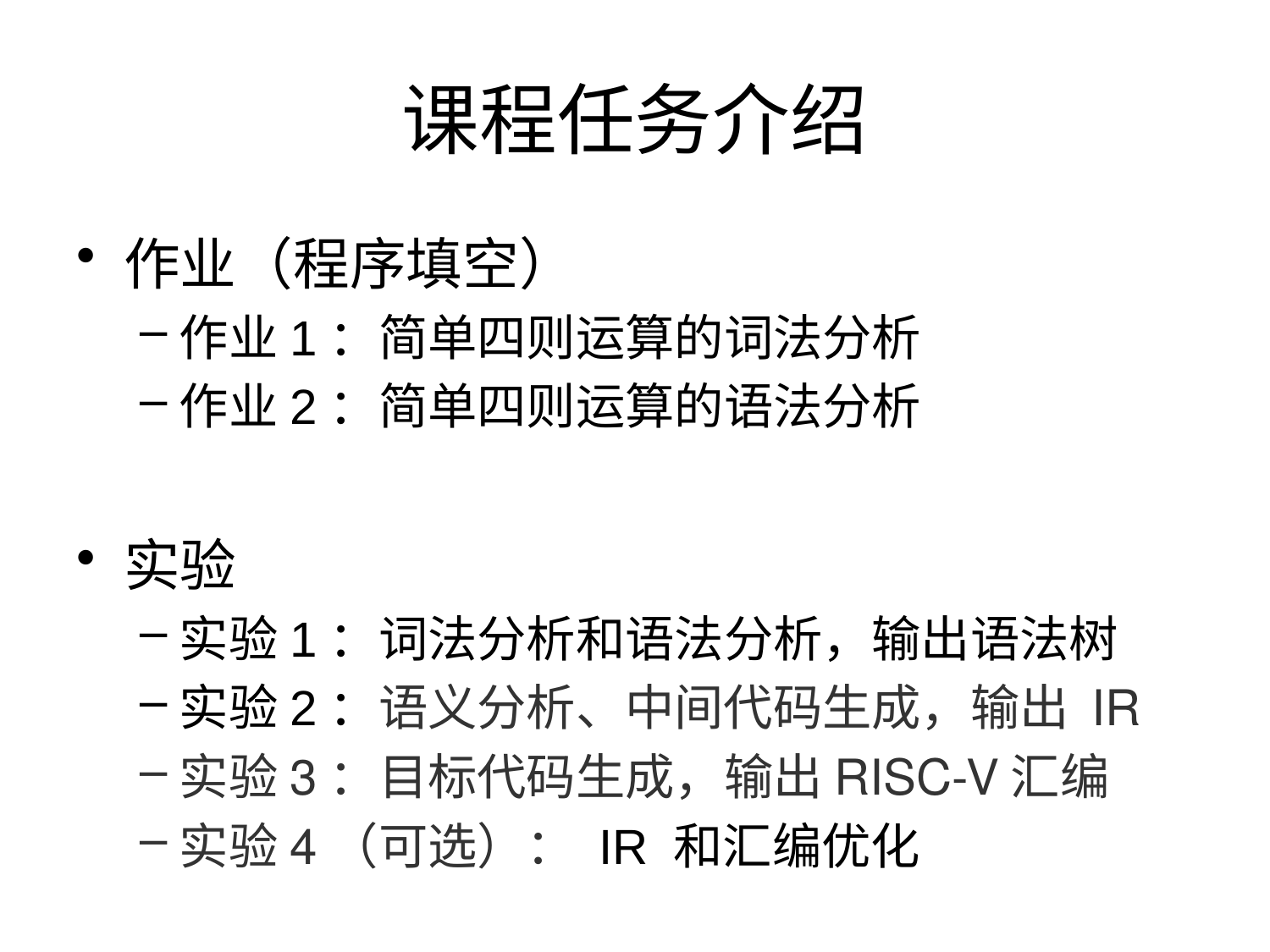

# 课程任务介绍
作业（程序填空）
作业1：简单四则运算的词法分析
作业2：简单四则运算的语法分析

实验
实验1：词法分析和语法分析，输出语法树
实验2：语义分析、中间代码生成，输出 IR
实验3：目标代码生成，输出RISC-V汇编
实验4（可选）： IR 和汇编优化